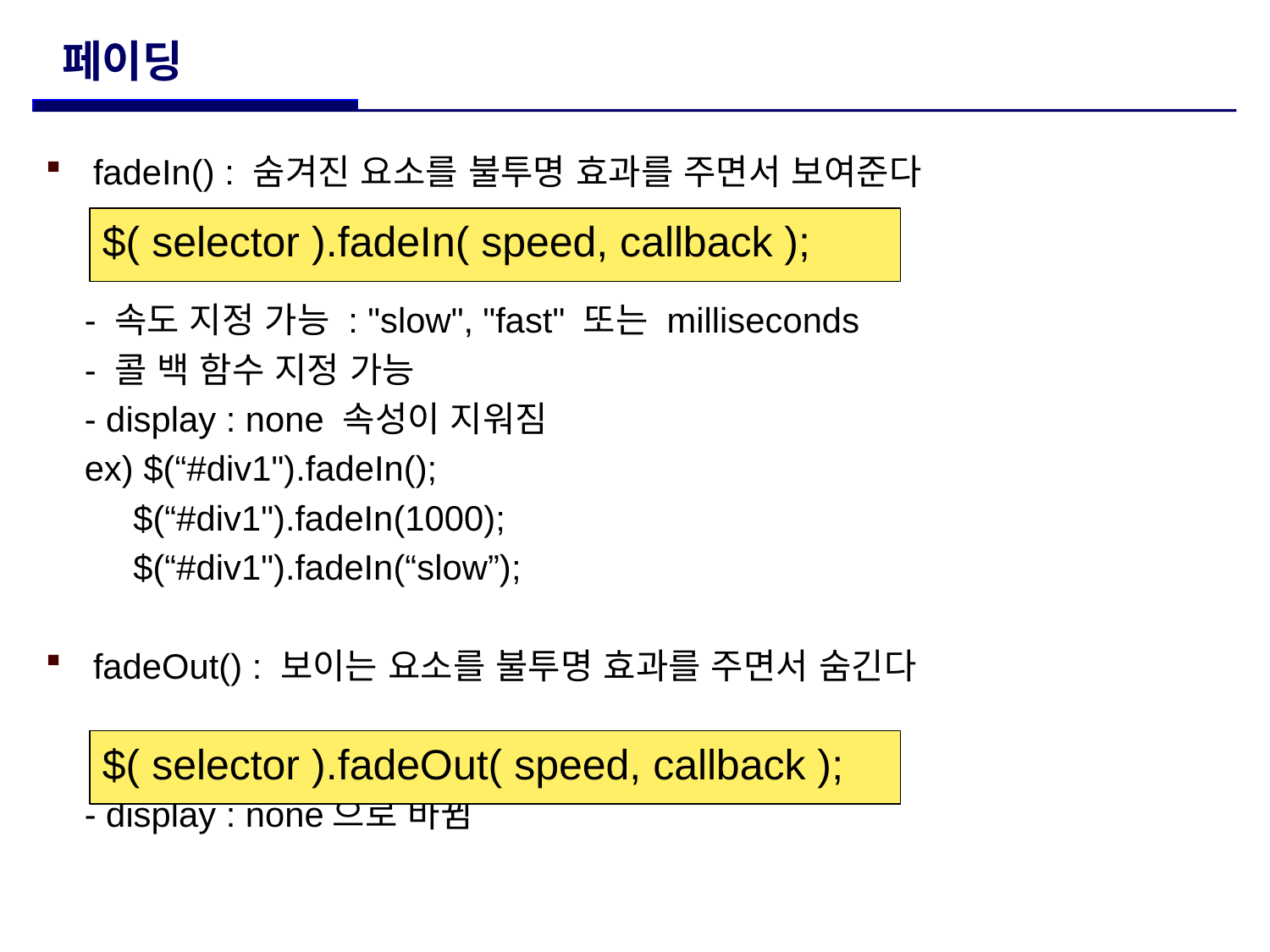

# 페이딩
fadeIn() : 숨겨진 요소를 불투명 효과를 주면서 보여준다

    - 속도 지정 가능 : "slow", "fast" 또는 milliseconds
    - 콜 백 함수 지정 가능
    - display : none 속성이 지워짐
    ex) $(“#div1").fadeIn();
         $(“#div1").fadeIn(1000);
         $(“#div1").fadeIn(“slow”);

fadeOut() : 보이는 요소를 불투명 효과를 주면서 숨긴다

    - display : none으로 바뀜
$( selector ).fadeIn( speed, callback );
$( selector ).fadeOut( speed, callback );